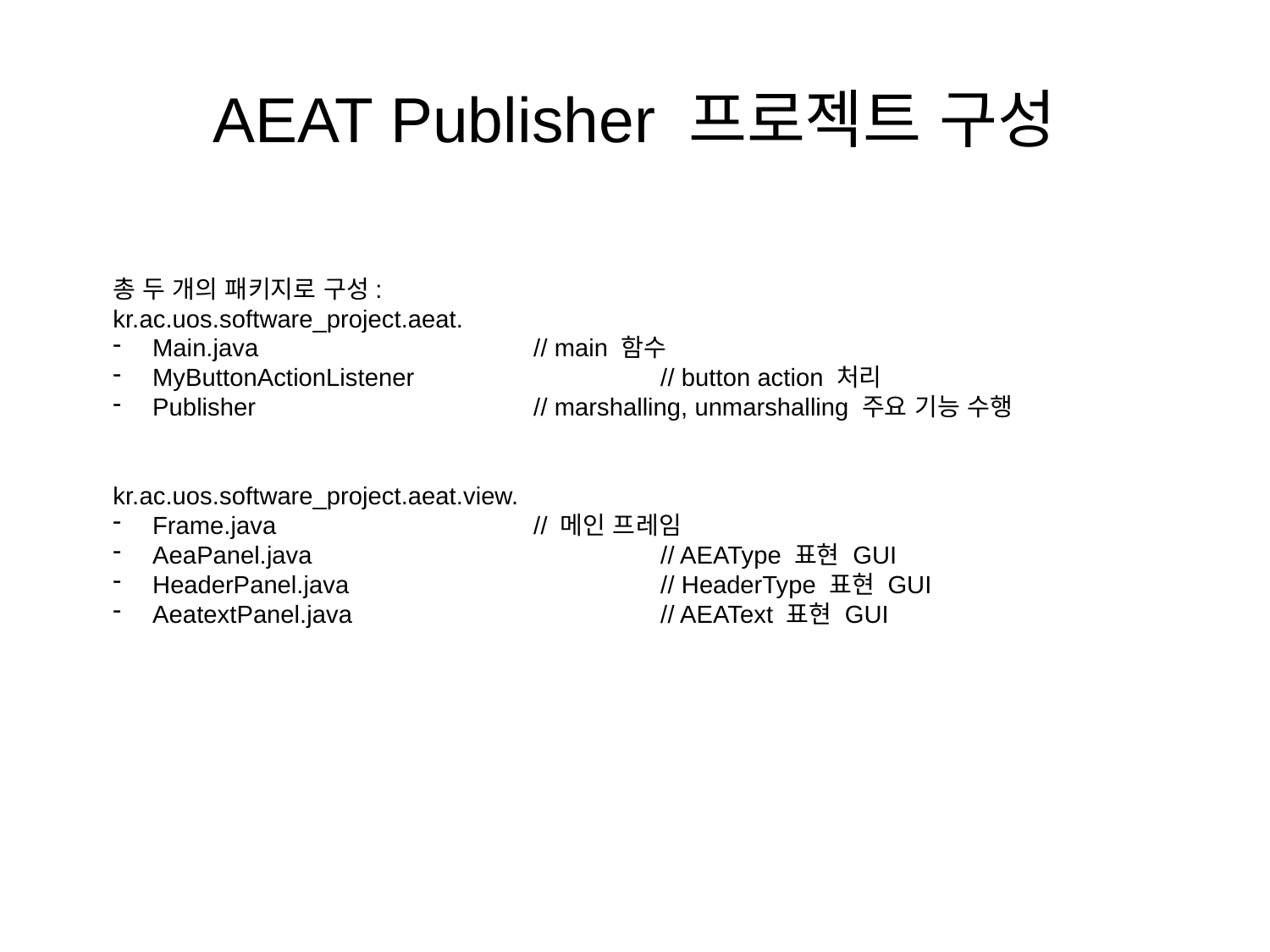

# AEAT Publisher 프로젝트 구성
총 두 개의 패키지로 구성:
kr.ac.uos.software_project.aeat.
Main.java 			// main 함수
MyButtonActionListener		// button action 처리
Publisher			// marshalling, unmarshalling 주요 기능 수행

kr.ac.uos.software_project.aeat.view.
Frame.java			// 메인 프레임
AeaPanel.java			// AEAType 표현 GUI
HeaderPanel.java			// HeaderType 표현 GUI
AeatextPanel.java			// AEAText 표현 GUI